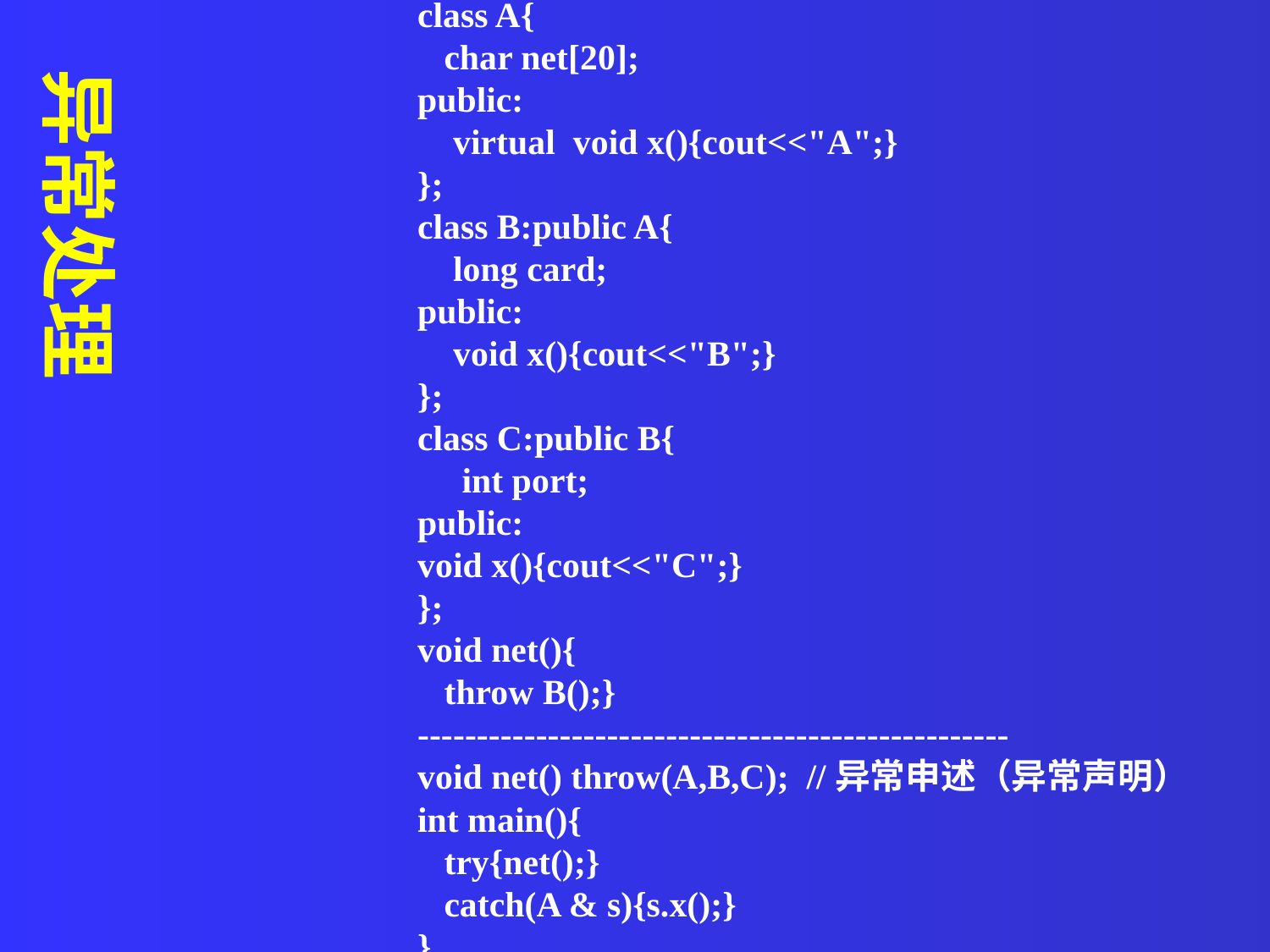

class A{
   char net[20];
public:
    virtual  void x(){cout<<"A";}
};
class B:public A{
    long card;
public:
    void x(){cout<<"B";}
};
class C:public B{
     int port;
public:
void x(){cout<<"C";}
};
void net(){
   throw B();}
--------------------------------------------------
void net() throw(A,B,C);  //异常申述（异常声明）
int main(){
   try{net();}
   catch(A & s){s.x();}
}
异常处理